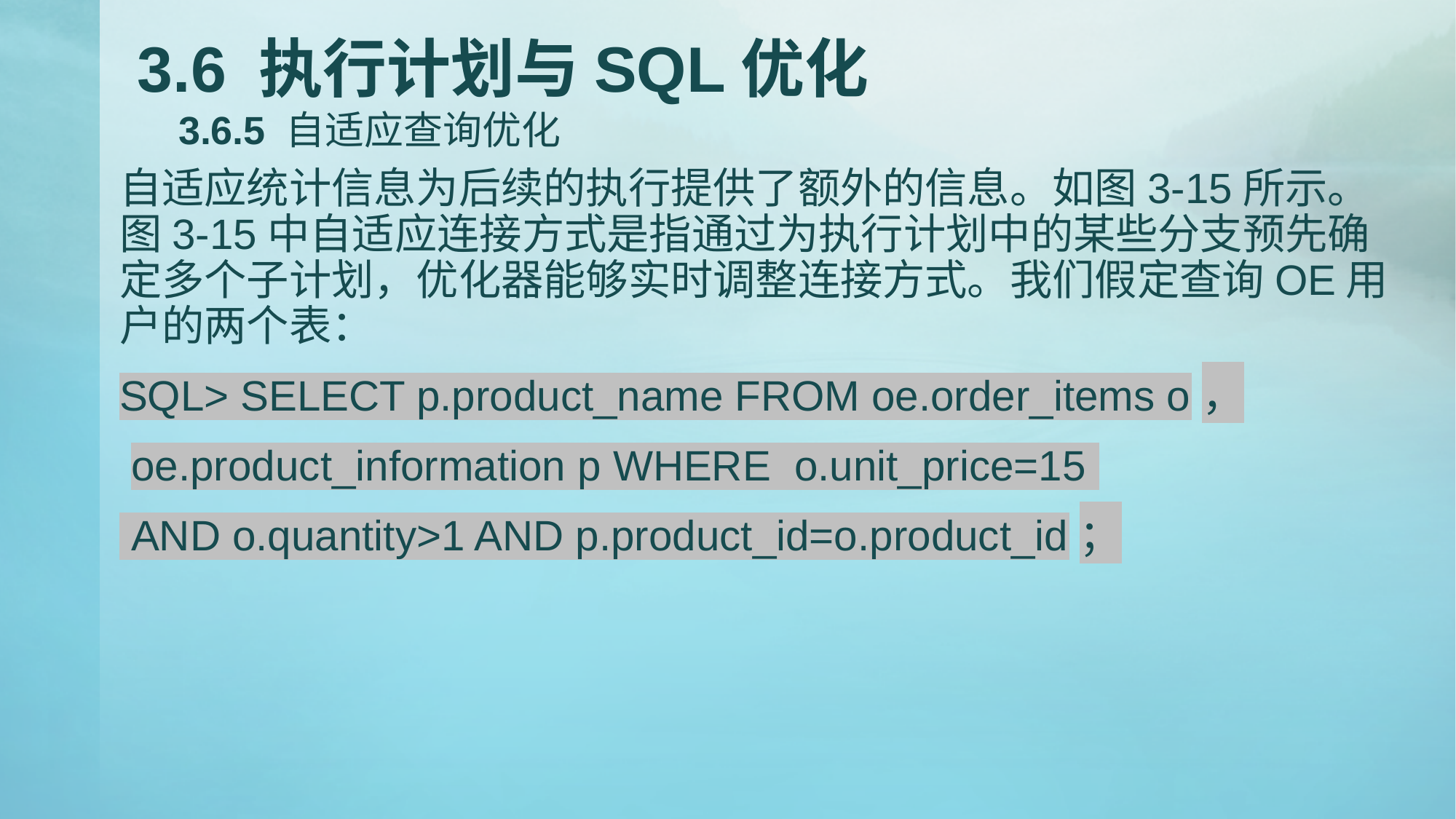

# 3.6 执行计划与SQL优化 3.6.5 自适应查询优化
自适应统计信息为后续的执行提供了额外的信息。如图3-15所示。图3-15中自适应连接方式是指通过为执行计划中的某些分支预先确定多个子计划，优化器能够实时调整连接方式。我们假定查询OE用户的两个表：
SQL> SELECT p.product_name FROM oe.order_items o，
 oe.product_information p WHERE  o.unit_price=15
 AND o.quantity>1 AND p.product_id=o.product_id；